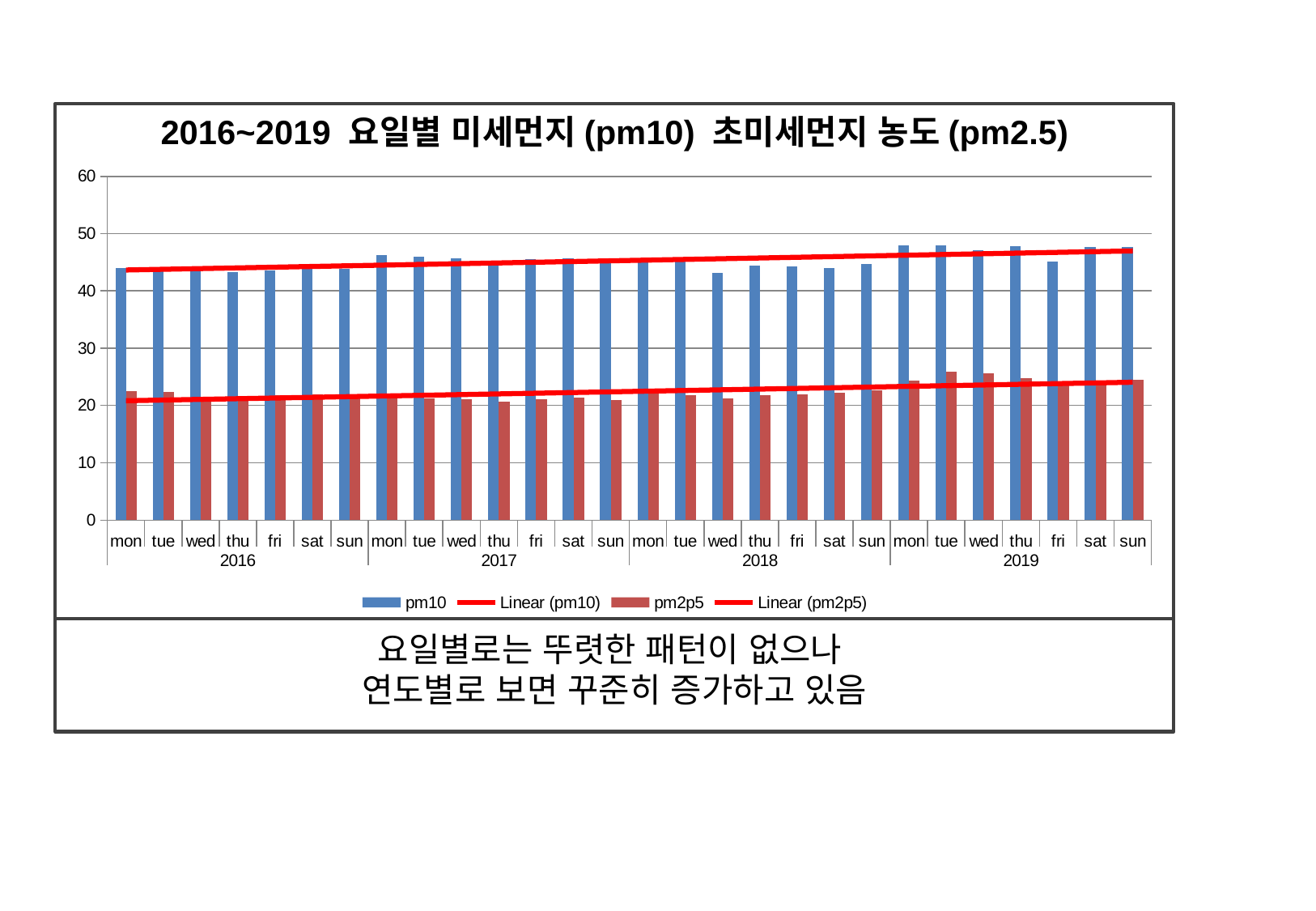

2016~2019 요일별 미세먼지(pm10) 초미세먼지 농도(pm2.5)

### Chart

| Category | pm10 | pm2p5 |
|---|---|---|
| mon | 43.9235294117647 | 22.5726141078838 |
| tue | 43.9392156862745 | 22.3514644351464 |
| wed | 43.7312252964426 | 21.5336134453781 |
| thu | 43.3162055335968 | 21.5042016806722 |
| fri | 43.5009823182711 | 21.8477366255144 |
| sat | 43.8323586744639 | 21.8806584362139 |
| sun | 43.8375733855185 | 21.5860655737704 |
| mon | 46.2549407114624 | 21.4224489795918 |
| tue | 46.0196463654223 | 21.2423625254582 |
| wed | 45.7084148727984 | 21.0651731160896 |
| thu | 45.2645290581162 | 20.7222222222222 |
| fri | 45.5200803212851 | 21.125 |
| sat | 45.654 | 21.394250513347 |
| sun | 45.6752475247524 | 20.9630390143737 |
| mon | 45.292490118577 | 22.7272727272727 |
| tue | 45.2083333333333 | 21.8393574297188 |
| wed | 43.2019801980198 | 21.1930894308943 |
| thu | 44.3524752475247 | 21.8438133874239 |
| fri | 44.3102766798419 | 21.9307535641547 |
| sat | 43.9742574257425 | 22.1538461538461 |
| sun | 44.7614314115308 | 22.6523517382413 |
| mon | 47.976119402985 | 24.3484848484848 |
| tue | 48.0119760479041 | 25.8868501529052 |
| wed | 47.125748502994 | 25.636923076923 |
| thu | 47.8176291793313 | 24.7012195121951 |
| fri | 45.1550151975683 | 23.6102719033232 |
| sat | 47.6576576576576 | 24.1957831325301 |
| sun | 47.7062314540059 | 24.4355828220858 |
요일별로는 뚜렷한 패턴이 없으나
연도별로 보면 꾸준히 증가하고 있음